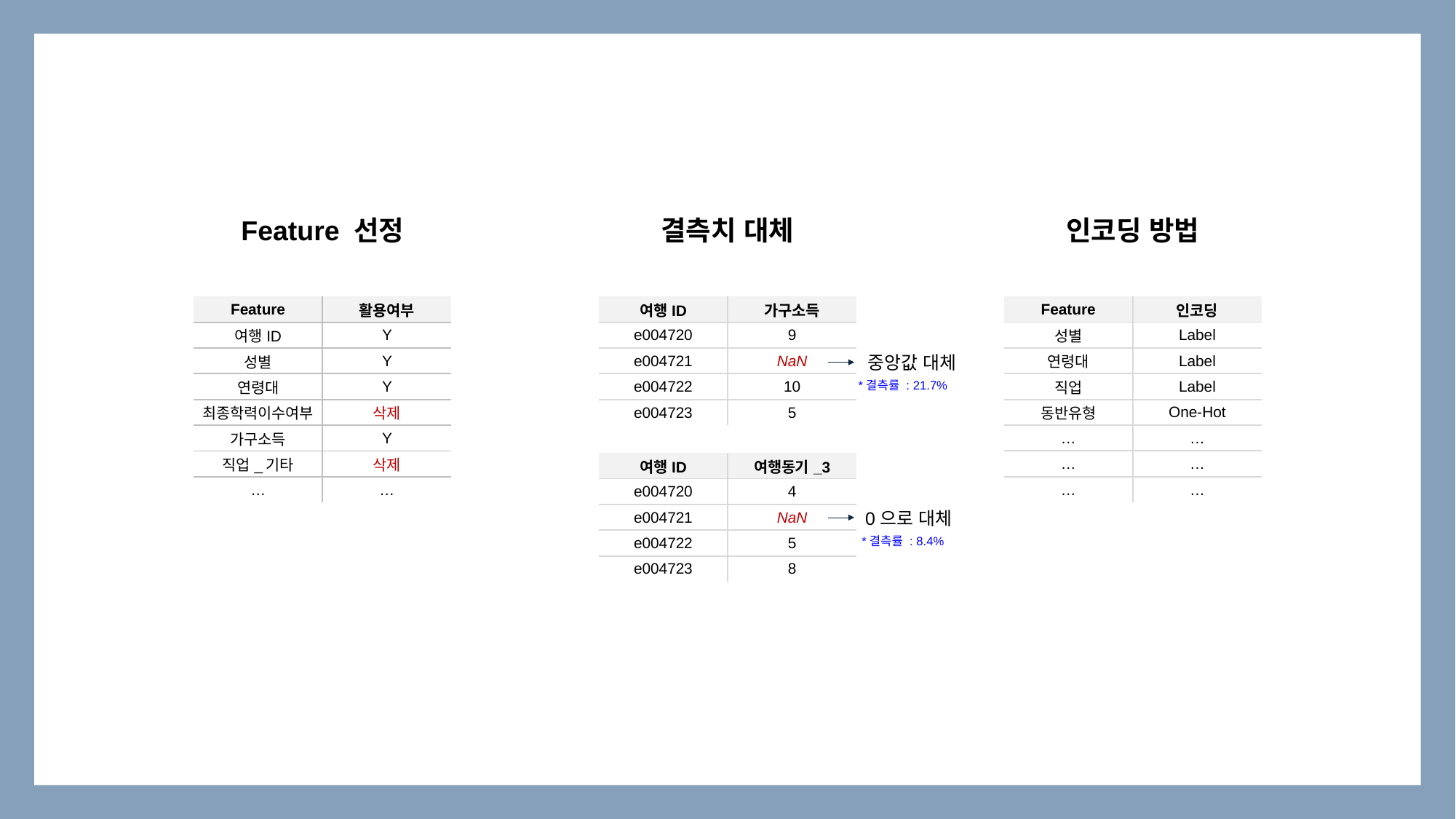

여행마스터 테이블

Feature 선정
결측치 대체
인코딩 방법
| Feature | 인코딩 |
| --- | --- |
| 성별 | Label |
| 연령대 | Label |
| 직업 | Label |
| 동반유형 | One-Hot |
| … | … |
| … | … |
| … | … |
| Feature | 활용여부 |
| --- | --- |
| 여행ID | Y |
| 성별 | Y |
| 연령대 | Y |
| 최종학력이수여부 | 삭제 |
| 가구소득 | Y |
| 직업\_기타 | 삭제 |
| … | … |
| 여행ID | 가구소득 |
| --- | --- |
| e004720 | 9 |
| e004721 | NaN |
| e004722 | 10 |
| e004723 | 5 |
중앙값 대체
*결측률 : 21.7%
| 여행ID | 여행동기\_3 |
| --- | --- |
| e004720 | 4 |
| e004721 | NaN |
| e004722 | 5 |
| e004723 | 8 |
0으로 대체
*결측률 : 8.4%